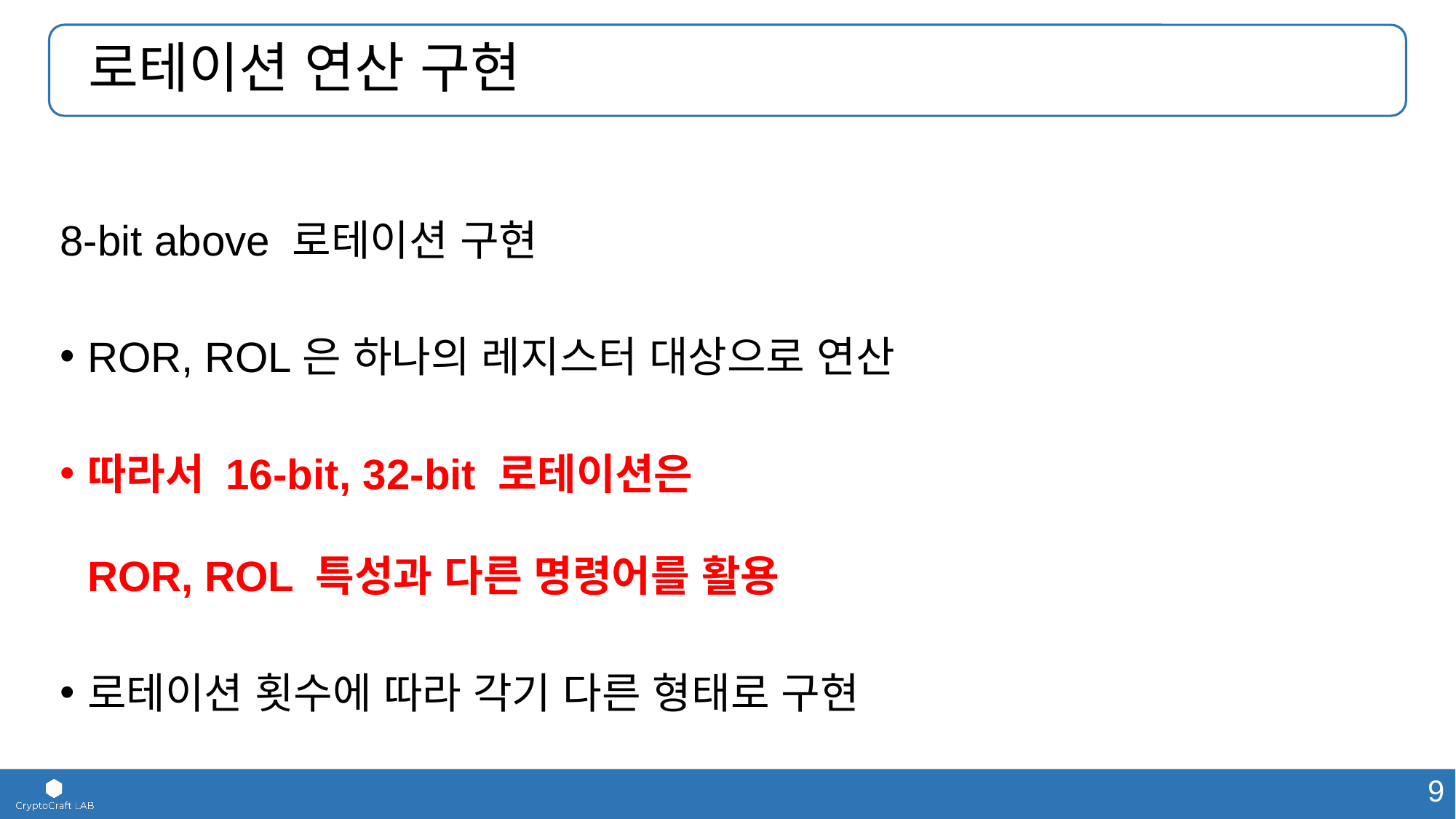

# 로테이션 연산 구현
8-bit above 로테이션 구현
ROR, ROL은 하나의 레지스터 대상으로 연산
따라서 16-bit, 32-bit 로테이션은
ROR, ROL 특성과 다른 명령어를 활용
로테이션 횟수에 따라 각기 다른 형태로 구현